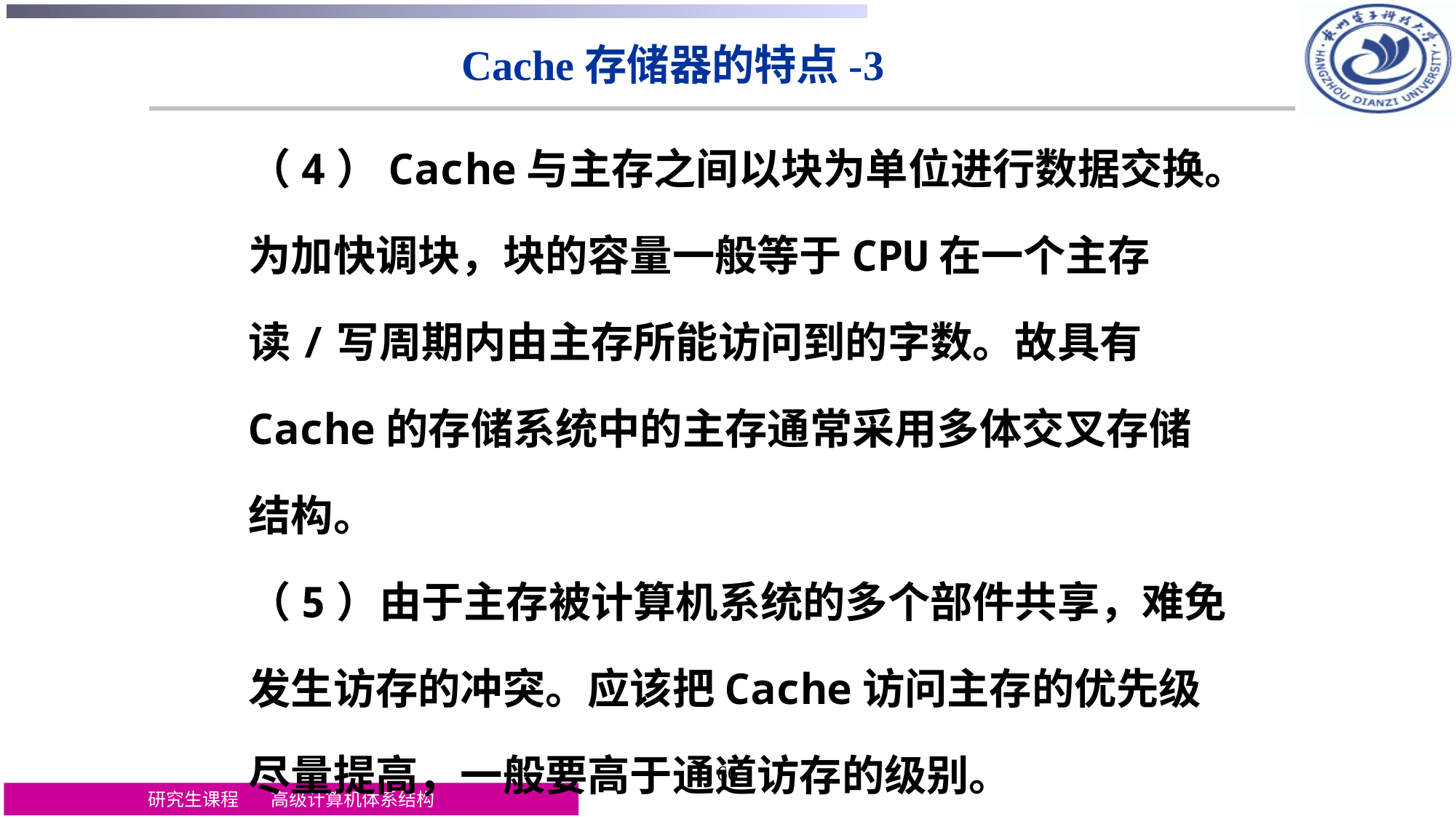

Cache存储器的特点-3
（4）Cache与主存之间以块为单位进行数据交换。为加快调块，块的容量一般等于CPU在一个主存读/写周期内由主存所能访问到的字数。故具有Cache的存储系统中的主存通常采用多体交叉存储结构。
（5）由于主存被计算机系统的多个部件共享，难免发生访存的冲突。应该把Cache访问主存的优先级尽量提高，一般要高于通道访存的级别。
66